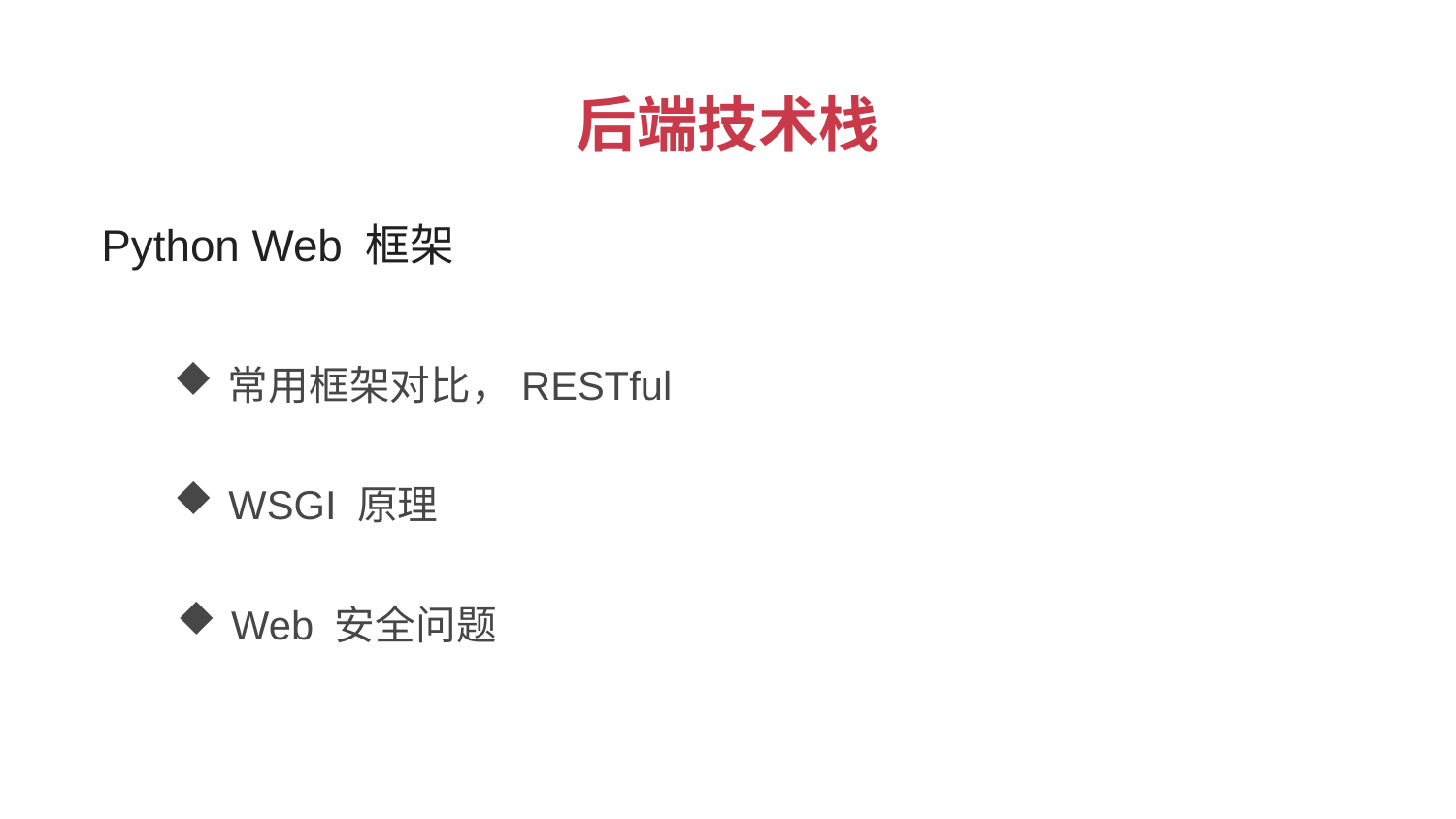

后端技术栈
 Python Web 框架
常用框架对比，RESTful
WSGI 原理
Web 安全问题